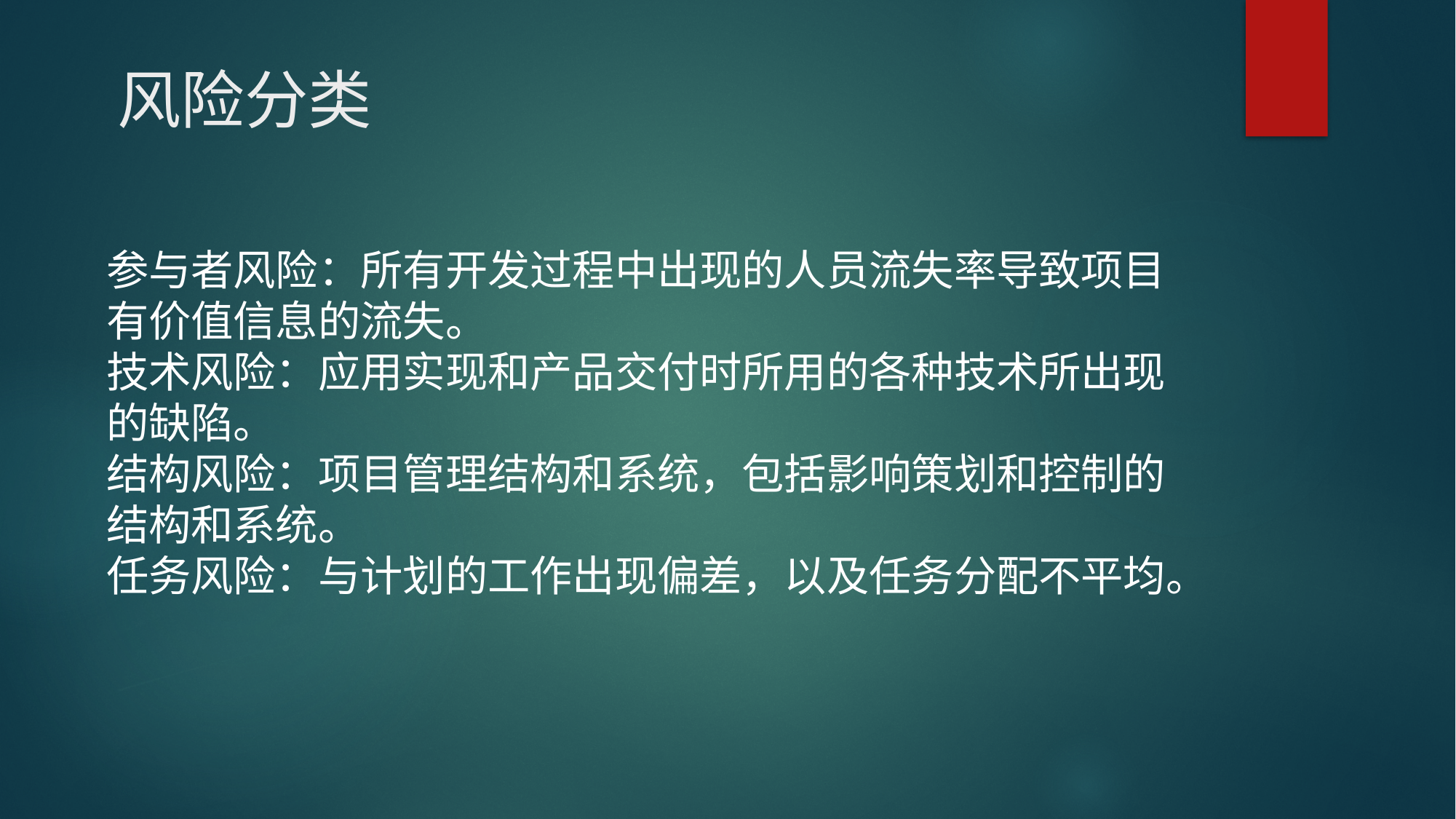

# 风险分类
参与者风险：所有开发过程中出现的人员流失率导致项目有价值信息的流失。
技术风险：应用实现和产品交付时所用的各种技术所出现的缺陷。
结构风险：项目管理结构和系统，包括影响策划和控制的结构和系统。
任务风险：与计划的工作出现偏差，以及任务分配不平均。